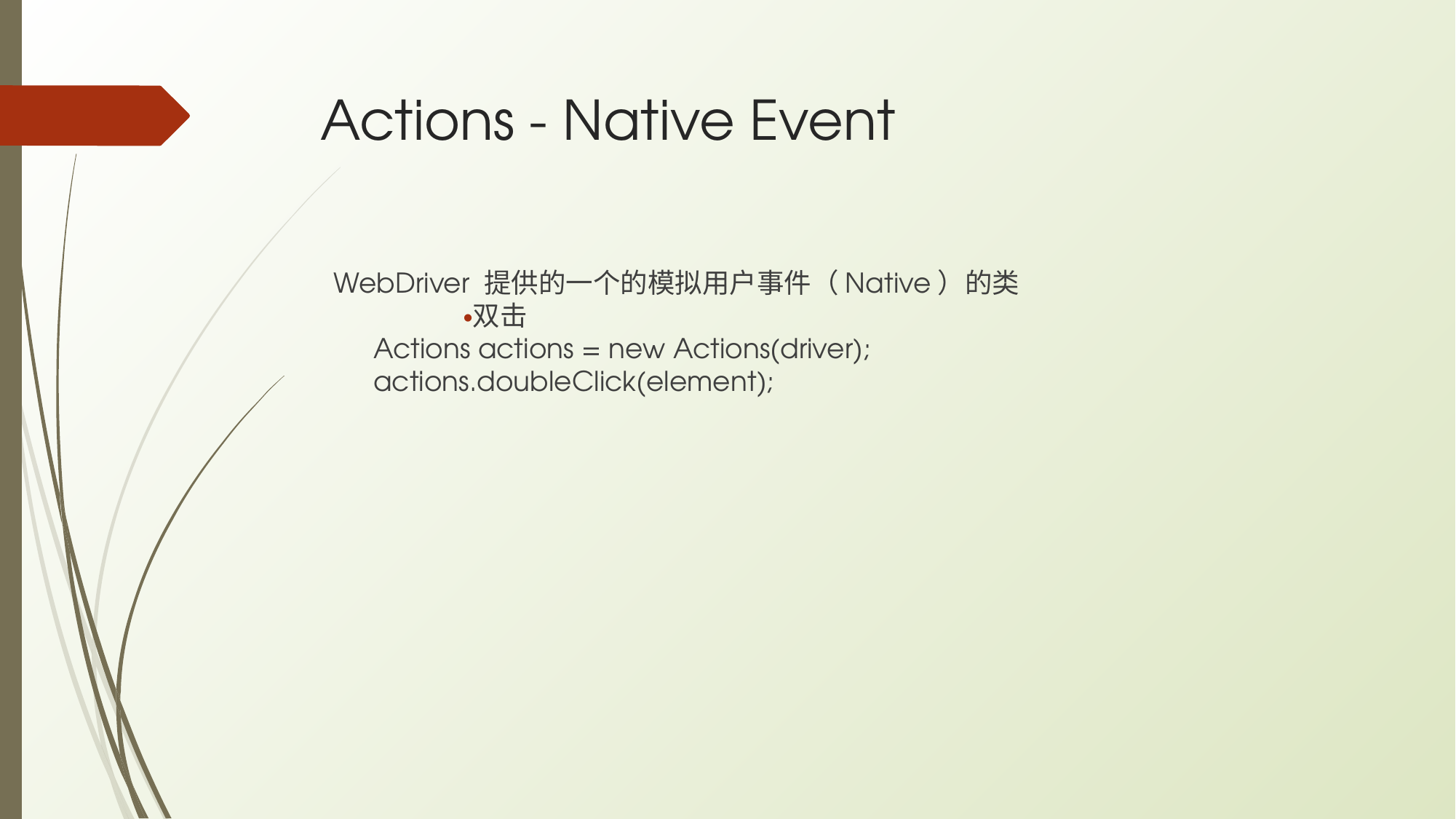

# Actions - Native Event
WebDriver 提供的一个的模拟用户事件（Native）的类
双击
       Actions actions = new Actions(driver);
       actions.doubleClick(element);